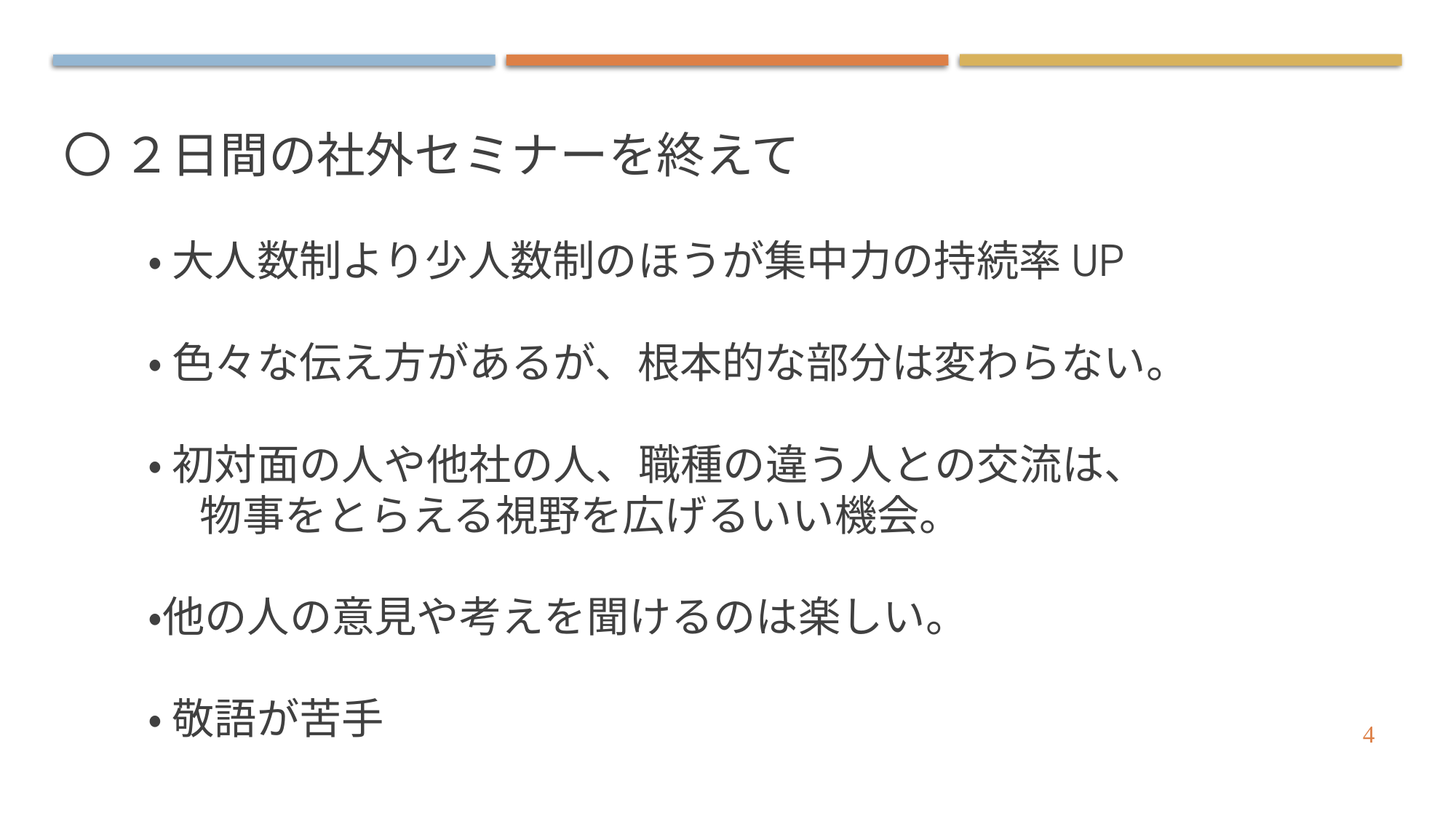

〇 ２日間の社外セミナーを終えて

　　・ 大人数制より少人数制のほうが集中力の持続率UP

　　・ 色々な伝え方があるが、根本的な部分は変わらない。

　　・ 初対面の人や他社の人、職種の違う人との交流は、
　　　 物事をとらえる視野を広げるいい機会。

　　・他の人の意見や考えを聞けるのは楽しい。

　　・ 敬語が苦手
4